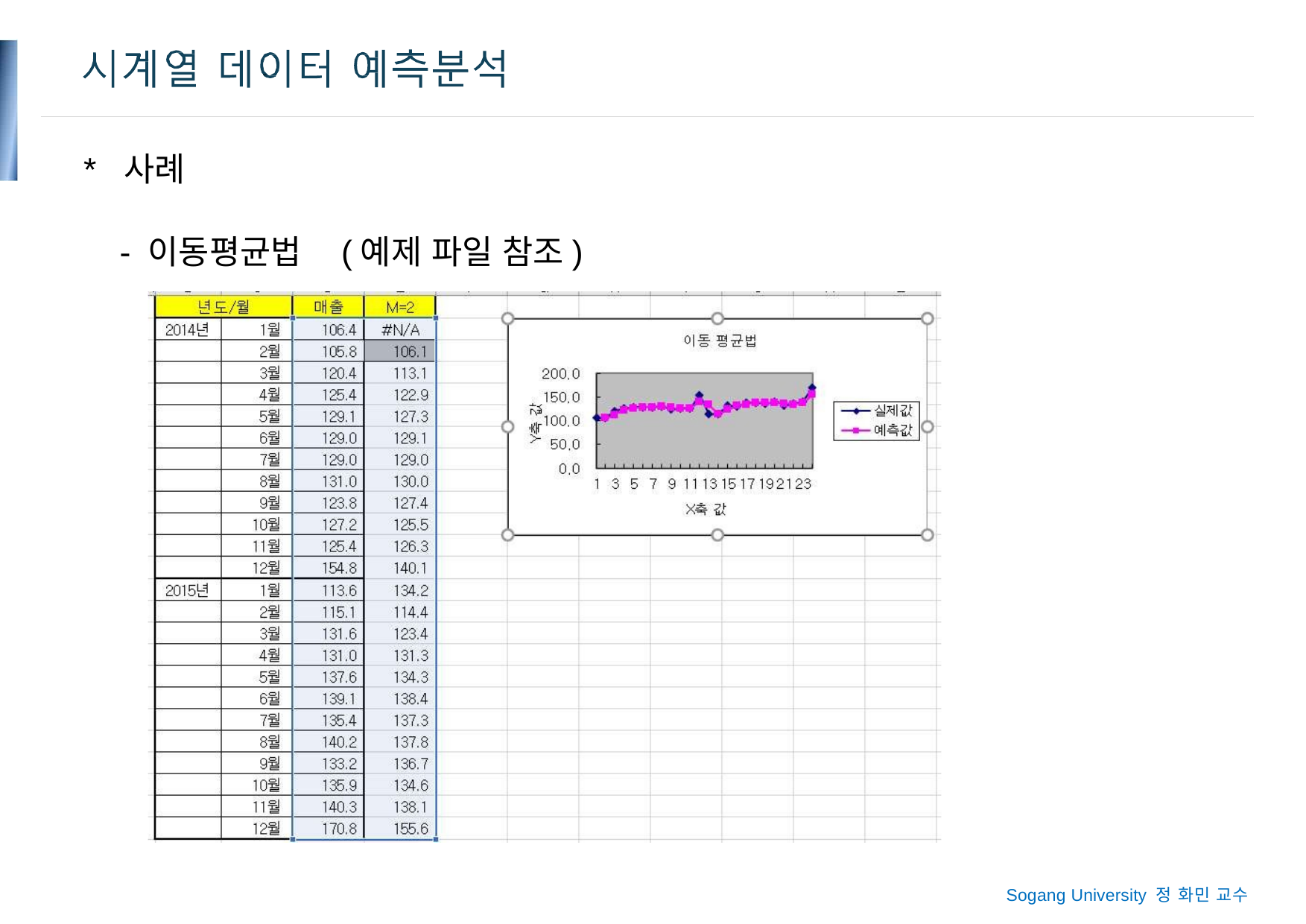

*	사례
- 이동평균법
(예제 파일 참조)

Sogang University 정 화민 교수